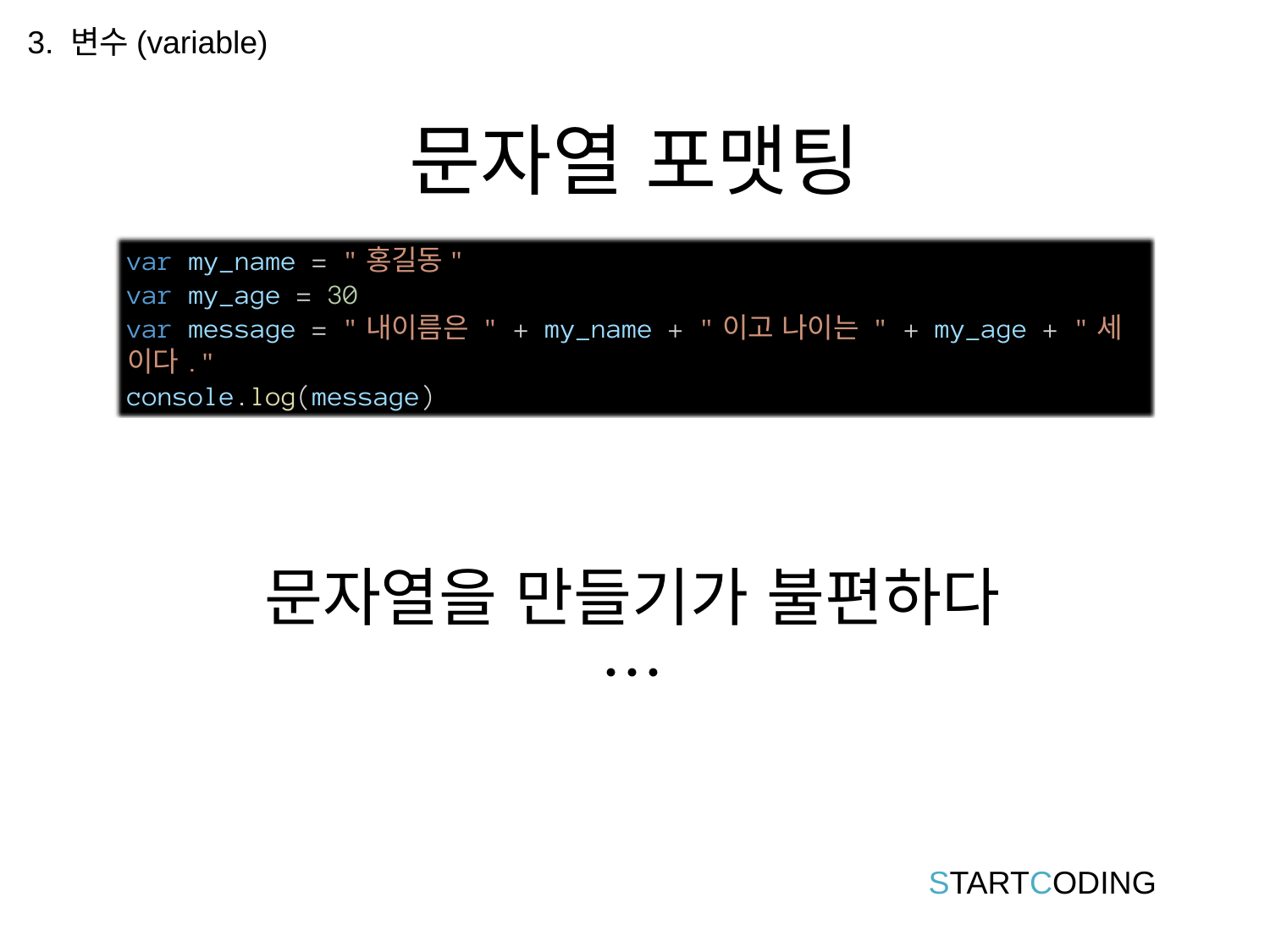

3. 변수(variable)
# 문자열 포맷팅
var my_name = "홍길동"
var my_age = 30
var message = "내이름은 " + my_name + "이고 나이는 " + my_age + "세 이다."
console.log(message)
문자열을 만들기가 불편하다…
STARTCODING